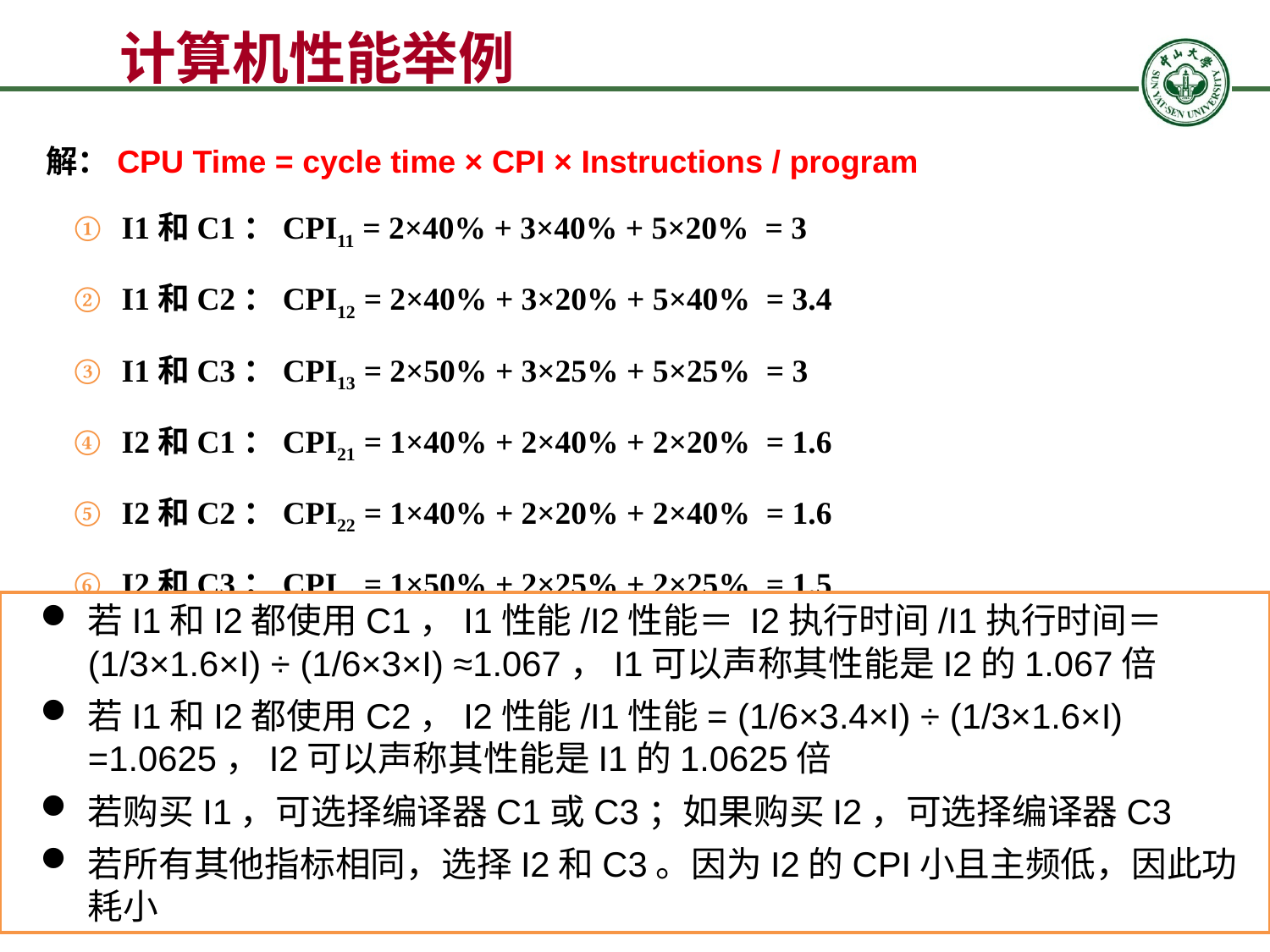

# 计算机性能举例
解：CPU Time = cycle time × CPI × Instructions / program
I1和C1：CPI11 = 2×40% + 3×40% + 5×20%  = 3
I1和C2：CPI12 = 2×40% + 3×20% + 5×40%  = 3.4
I1和C3：CPI13 = 2×50% + 3×25% + 5×25%  = 3
I2和C1：CPI21 = 1×40% + 2×40% + 2×20%  = 1.6
I2和C2：CPI22 = 1×40% + 2×20% + 2×40%  = 1.6
I2和C3：CPI23 = 1×50% + 2×25% + 2×25%  = 1.5
若I1和I2都使用C1，I1性能/I2性能＝ I2执行时间/I1执行时间＝(1/3×1.6×I) ÷ (1/6×3×I) ≈1.067，I1可以声称其性能是I2的1.067倍
若I1和I2都使用C2，I2性能/I1性能= (1/6×3.4×I) ÷ (1/3×1.6×I) =1.0625，I2可以声称其性能是I1的1.0625倍
若购买I1，可选择编译器C1或C3；如果购买I2，可选择编译器C3
若所有其他指标相同，选择I2和C3。因为I2的CPI小且主频低，因此功耗小